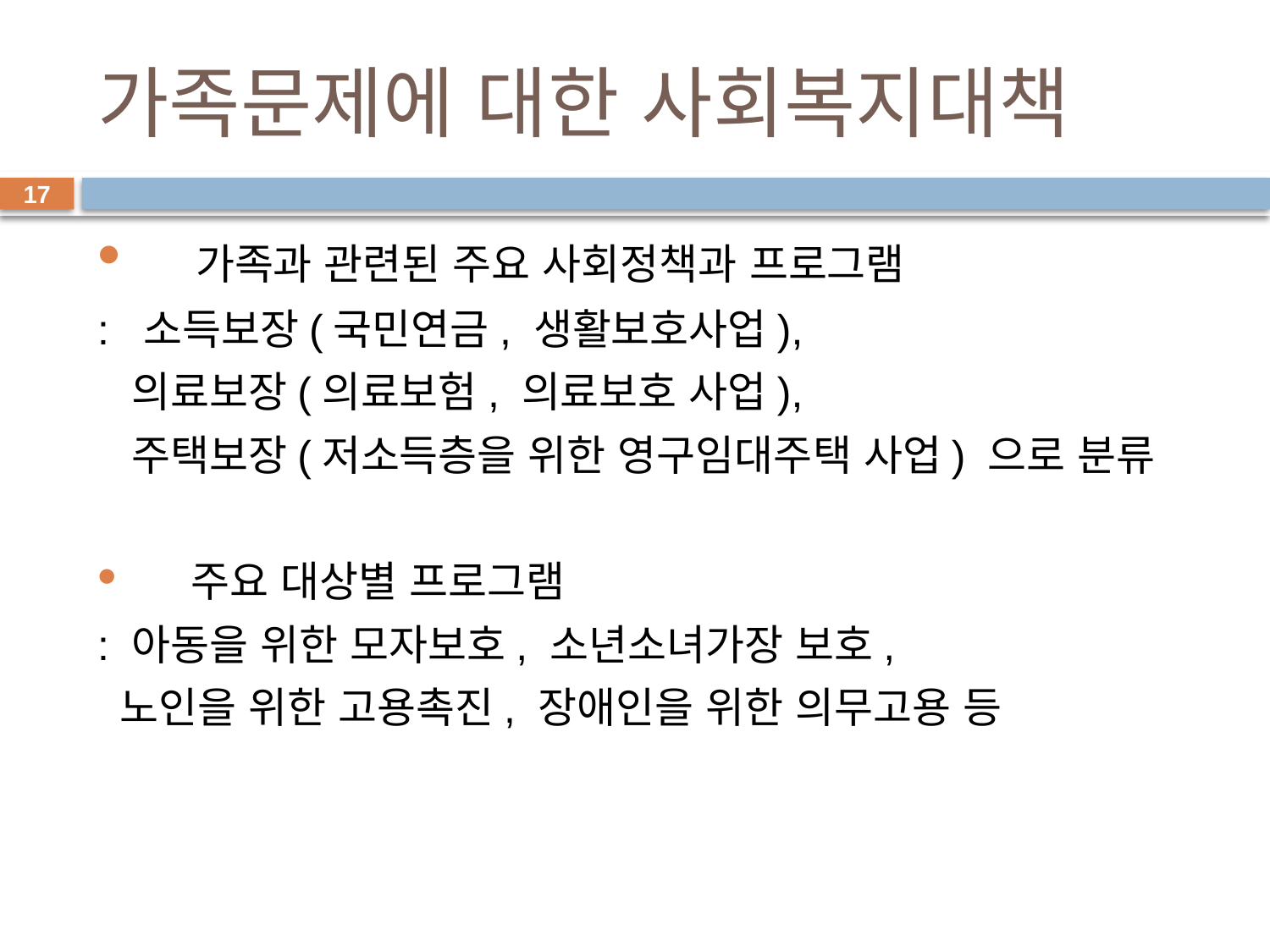

# 가족문제에 대한 사회복지대책
17
 가족과 관련된 주요 사회정책과 프로그램
:  소득보장(국민연금, 생활보호사업),
  의료보장(의료보험, 의료보호 사업),
  주택보장(저소득층을 위한 영구임대주택 사업) 으로 분류

 주요 대상별 프로그램
: 아동을 위한 모자보호, 소년소녀가장 보호,
 노인을 위한 고용촉진, 장애인을 위한 의무고용 등